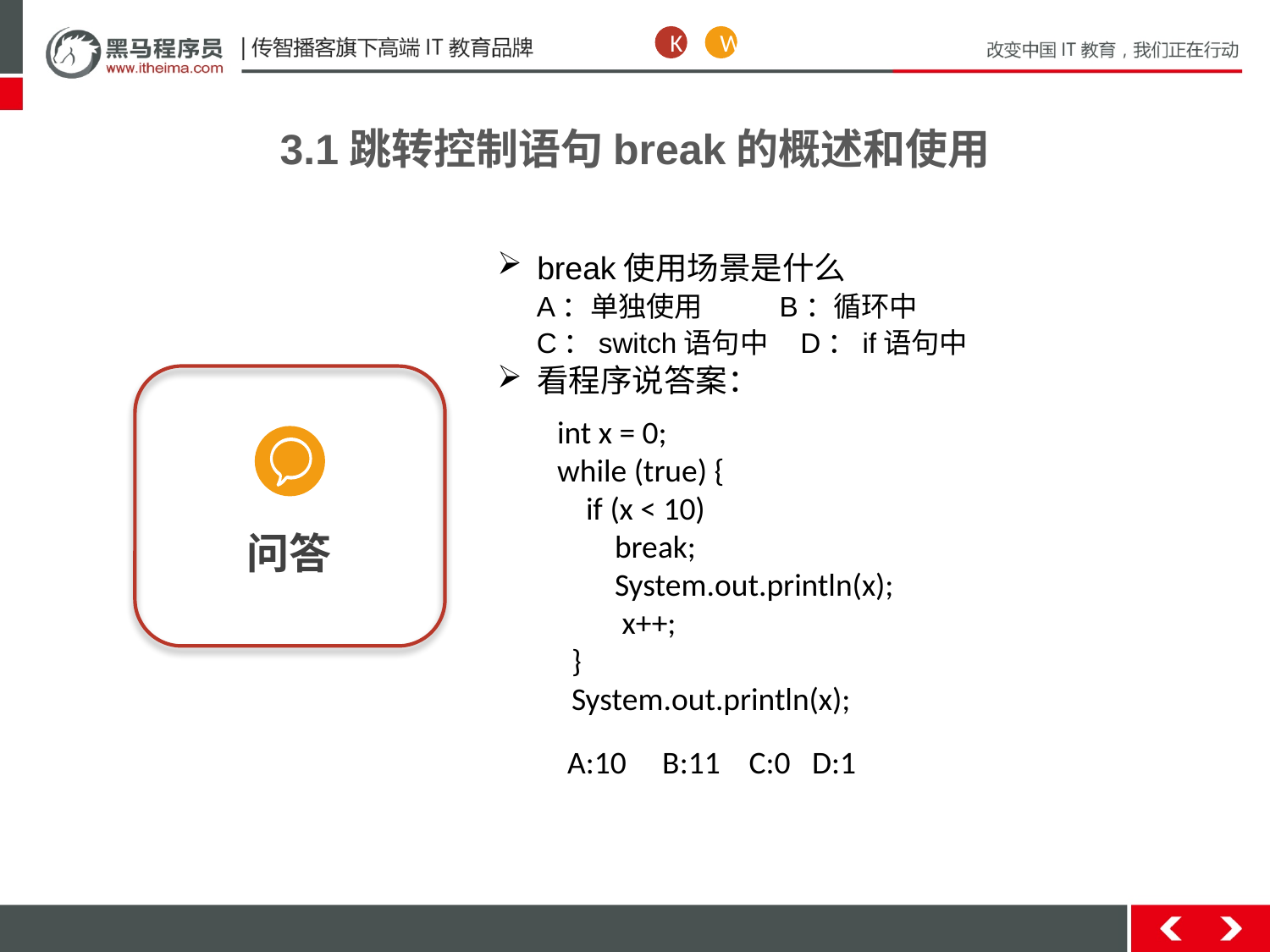

K
W
3.1跳转控制语句break的概述和使用

break使用场景是什么
     A：单独使用           B：循环中
     C：switch语句中    D：if语句中
看程序说答案：

问答
int x = 0;
while (true) {
    if (x < 10)
        break;
        System.out.println(x);
         x++;
  }
  System.out.println(x);
A:10     B:11    C:0   D:1